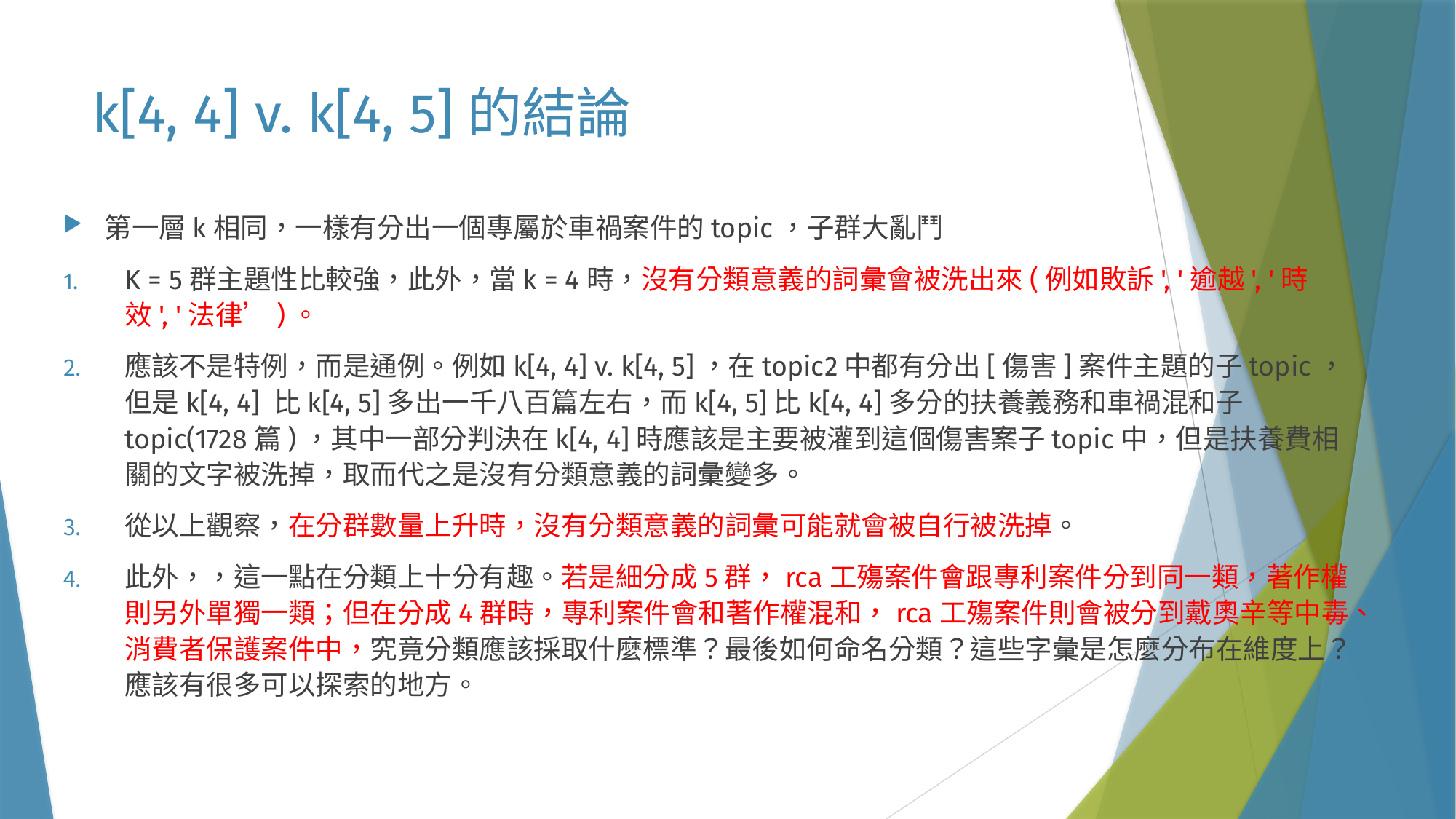

# k[4, 4] v. k[4, 5]的結論
第一層k相同，一樣有分出一個專屬於車禍案件的topic，子群大亂鬥
K = 5群主題性比較強，此外，當k = 4時，沒有分類意義的詞彙會被洗出來(例如敗訴', '逾越', '時效', '法律’)。
應該不是特例，而是通例。例如k[4, 4] v. k[4, 5]，在topic2中都有分出[傷害]案件主題的子topic，但是k[4, 4] 比k[4, 5]多出一千八百篇左右，而k[4, 5]比k[4, 4]多分的扶養義務和車禍混和子topic(1728篇)，其中一部分判決在k[4, 4]時應該是主要被灌到這個傷害案子topic中，但是扶養費相關的文字被洗掉，取而代之是沒有分類意義的詞彙變多。
從以上觀察，在分群數量上升時，沒有分類意義的詞彙可能就會被自行被洗掉。
此外，，這一點在分類上十分有趣。若是細分成5群，rca工殤案件會跟專利案件分到同一類，著作權則另外單獨一類；但在分成4群時，專利案件會和著作權混和，rca工殤案件則會被分到戴奧辛等中毒、消費者保護案件中，究竟分類應該採取什麼標準？最後如何命名分類？這些字彙是怎麼分布在維度上？應該有很多可以探索的地方。